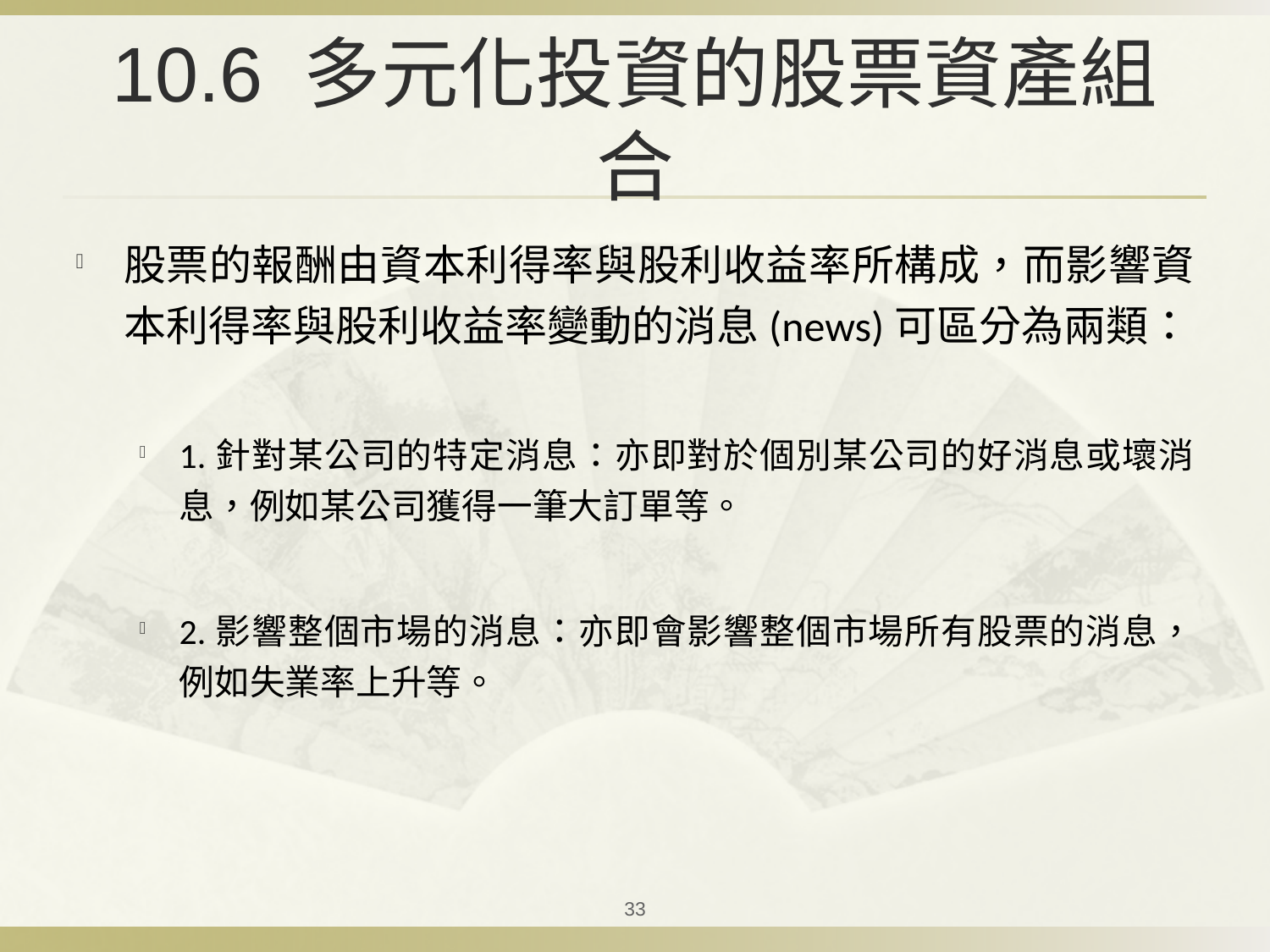

# 10.6 多元化投資的股票資產組合
股票的報酬由資本利得率與股利收益率所構成，而影響資本利得率與股利收益率變動的消息(news)可區分為兩類：

1.針對某公司的特定消息：亦即對於個別某公司的好消息或壞消息，例如某公司獲得一筆大訂單等。

2.影響整個市場的消息：亦即會影響整個市場所有股票的消息，例如失業率上升等。
33